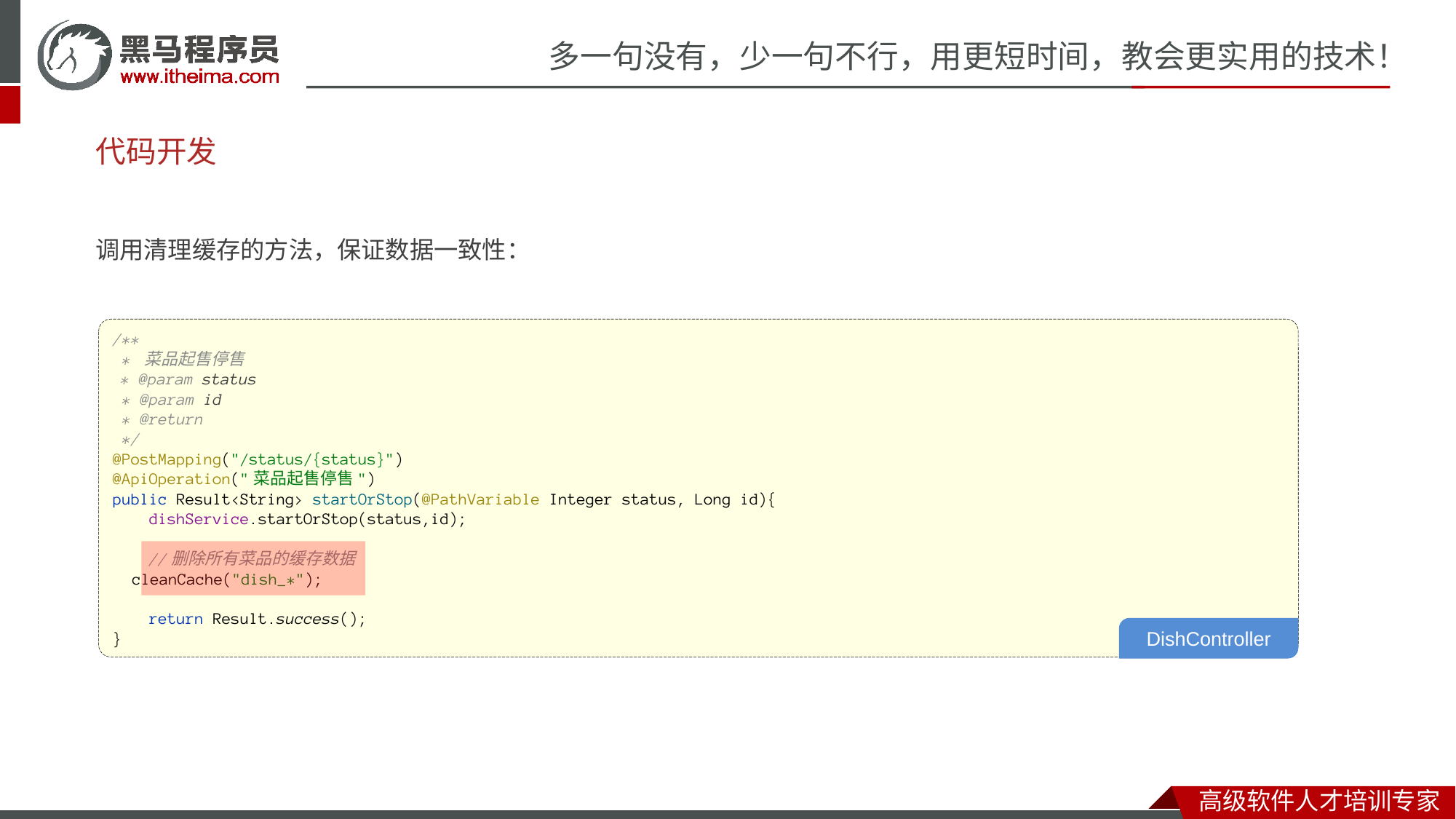

# 代码开发
调用清理缓存的方法，保证数据一致性：
/**
 * 菜品起售停售
 * @param status
 * @param id
 * @return
 */
@PostMapping("/status/{status}")
@ApiOperation("菜品起售停售")
public Result<String> startOrStop(@PathVariable Integer status, Long id){
    dishService.startOrStop(status,id);
    //删除所有菜品的缓存数据
    cleanCache("dish_*");
    return Result.success();
}

DishController